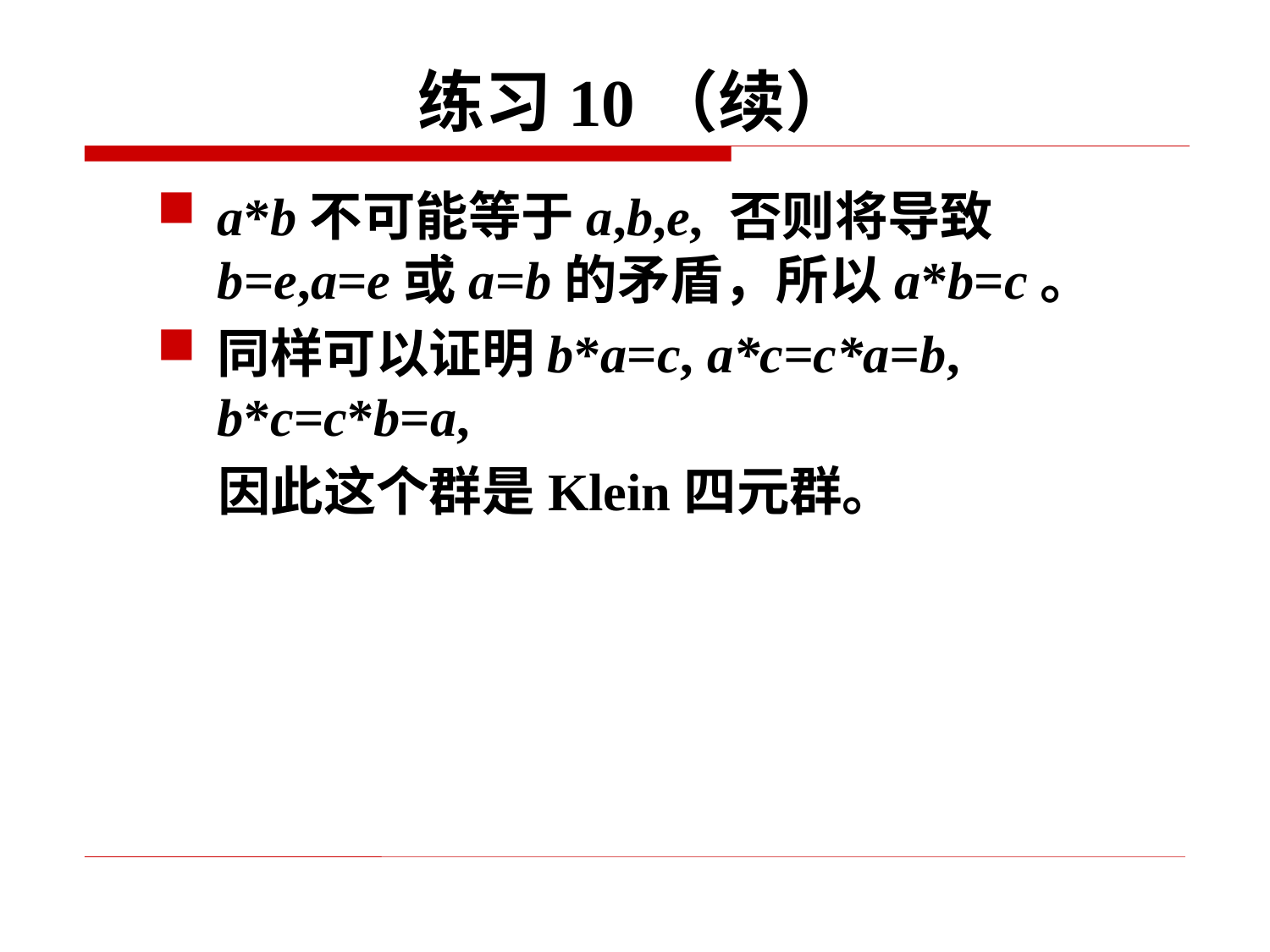

# 练习10（续）
a*b不可能等于a,b,e, 否则将导致b=e,a=e或a=b的矛盾，所以a*b=c。
同样可以证明b*a=c, a*c=c*a=b, b*c=c*b=a,
    因此这个群是Klein四元群。